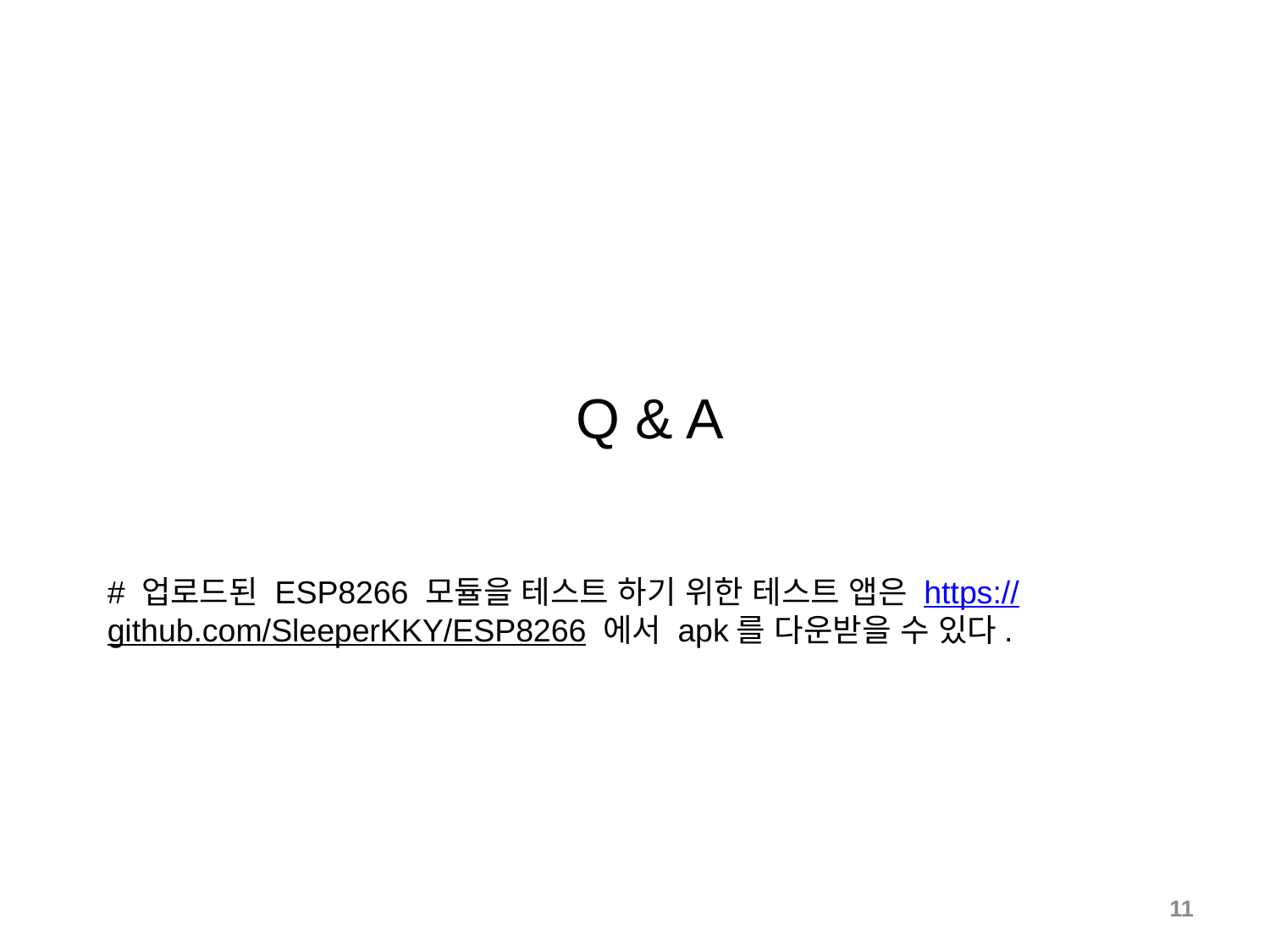

Q & A
# 업로드된 ESP8266 모듈을 테스트 하기 위한 테스트 앱은 https://github.com/SleeperKKY/ESP8266 에서 apk를 다운받을 수 있다.
11